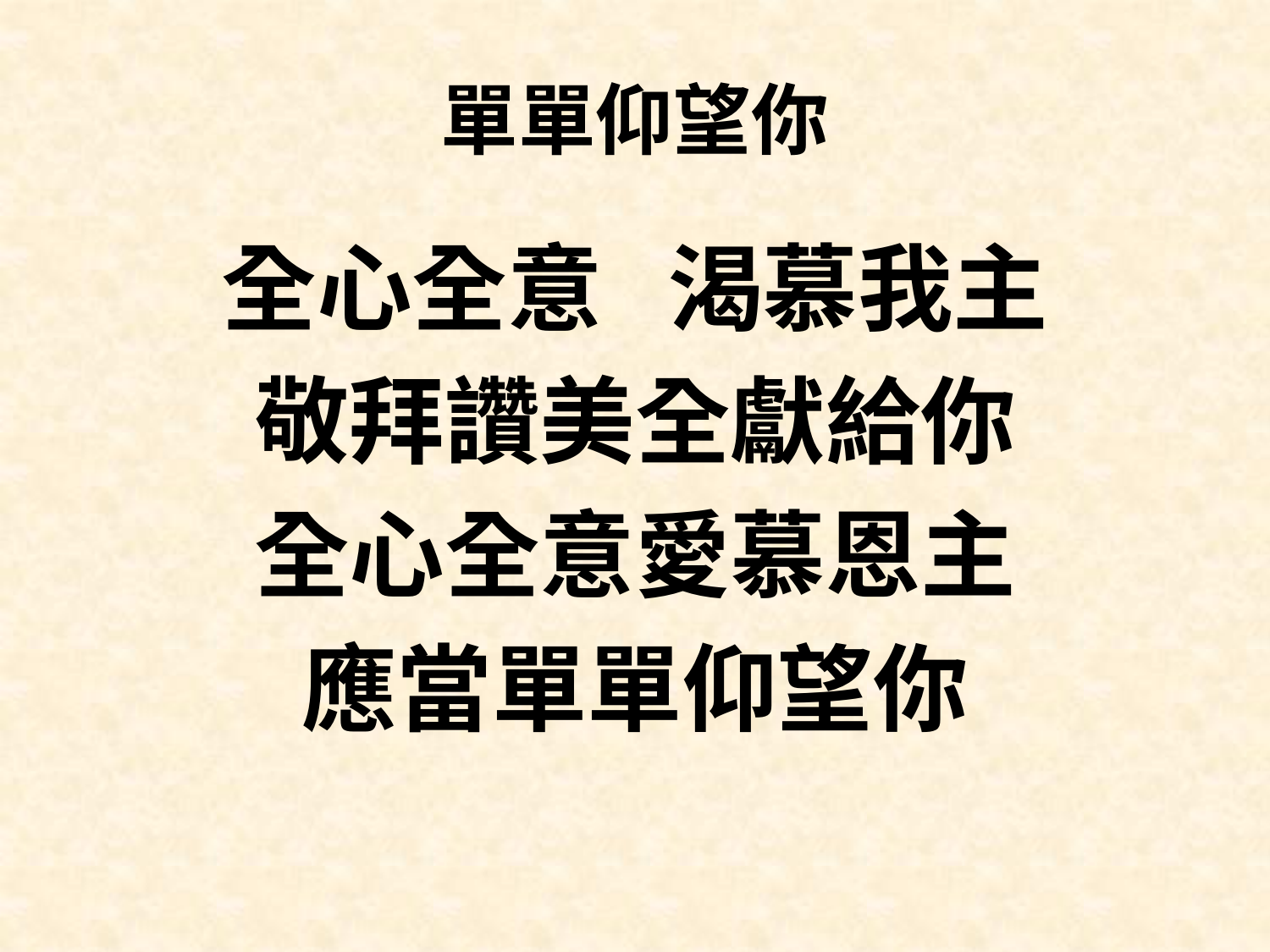

# 單單仰望你
全心全意   渴慕我主
敬拜讚美全獻給你
全心全意愛慕恩主
應當單單仰望你